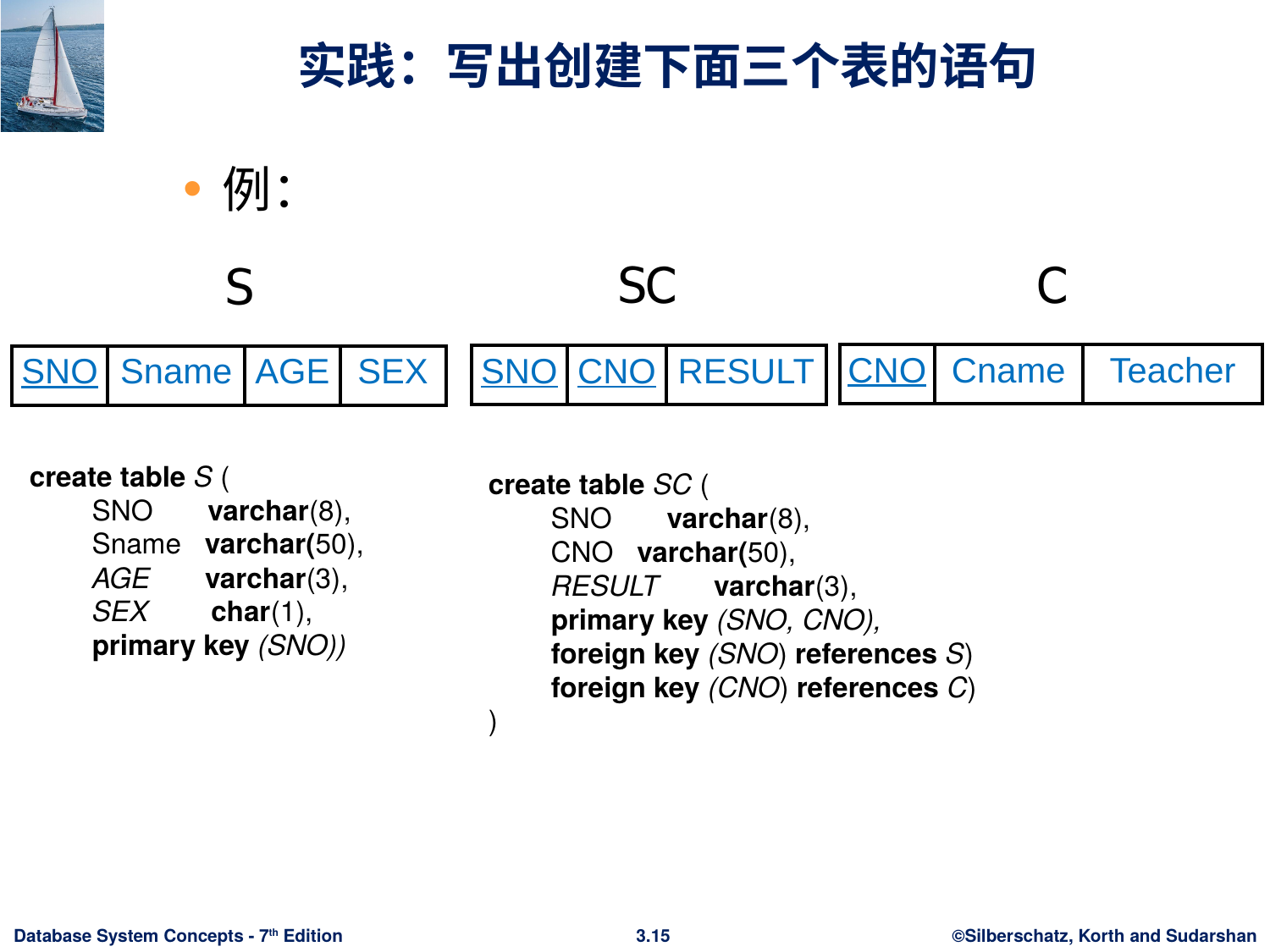

# 实践：写出创建下面三个表的语句
例：
SC
C
S
| CNO | Cname | Teacher |
| --- | --- | --- |
| SNO | CNO | RESULT |
| --- | --- | --- |
| SNO | Sname | AGE | SEX |
| --- | --- | --- | --- |
create table S (
        SNO       varchar(8),
        Sname   varchar(50),
        AGE       varchar(3),
        SEX        char(1),
        primary key (SNO))
create table SC (
        SNO       varchar(8),
        CNO   varchar(50),
        RESULT       varchar(3),
        primary key (SNO, CNO),
        foreign key (SNO) references S)
        foreign key (CNO) references C)
)